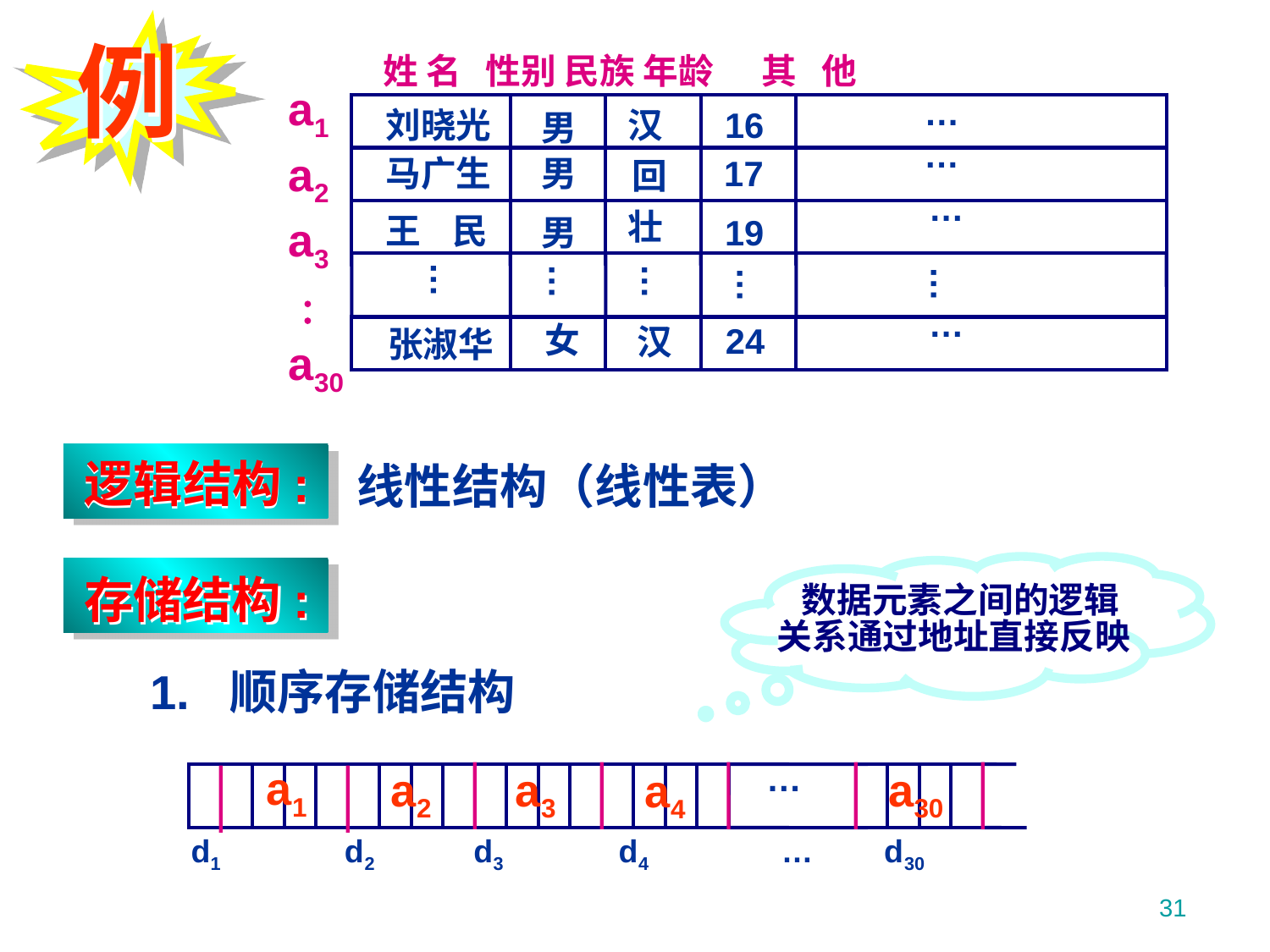

例
姓 名   性别 民族 年龄      其   他
…

刘晓光
汉
16
男
…
马广生
男
17
回

…
壮

王    民
男
19
…
…
…
…
…

…
女
24
汉
张淑华

a1
a2
a3
 :
a30

逻辑结构:
线性结构（线性表）

  数据元素之间的逻辑
关系通过地址直接反映

存储结构:
1. 顺序存储结构
…

d1              d2                  d3             d4               …        d30

a1

a2

a3

a30

a4

31